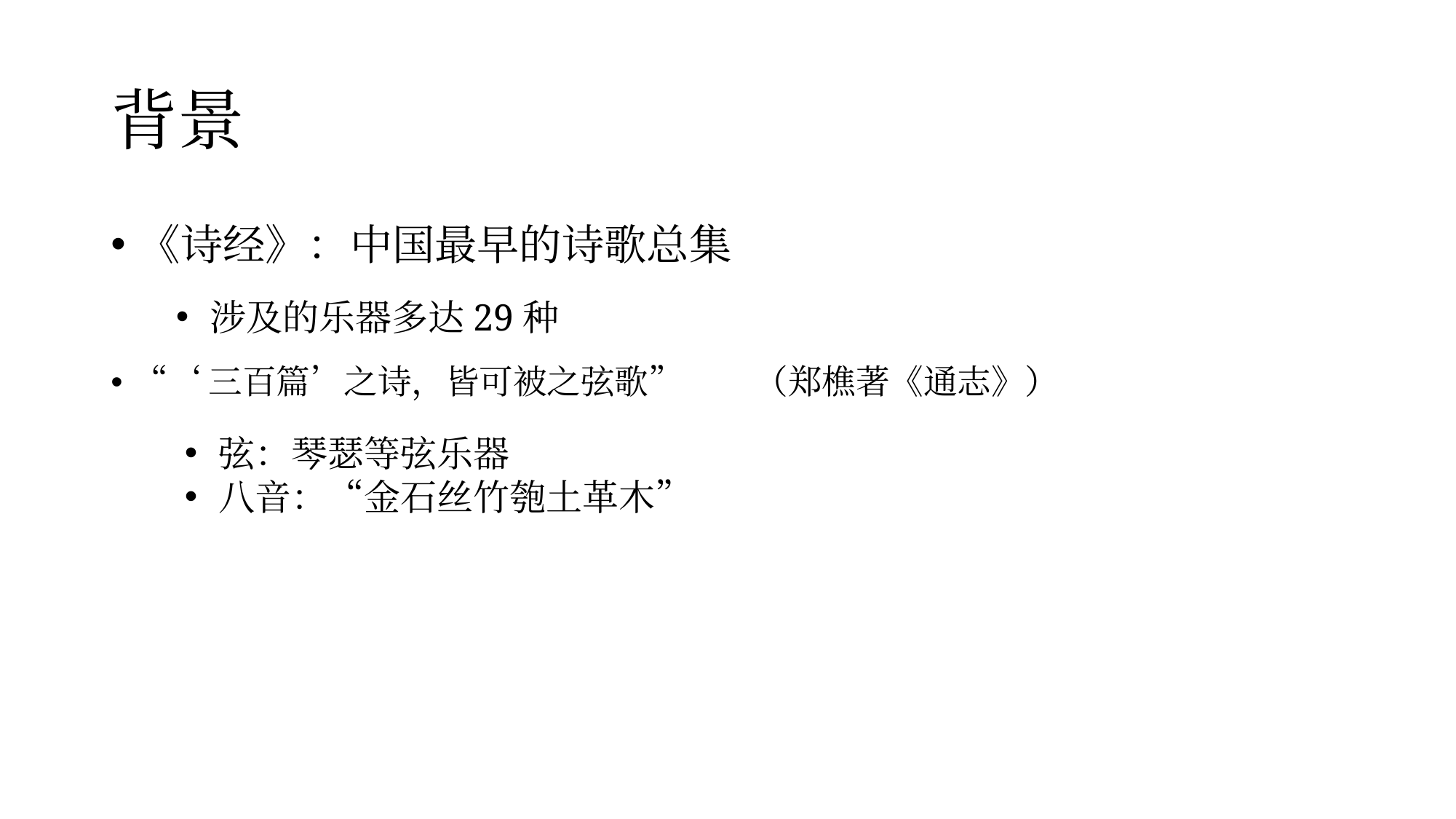

# 背景
《诗经》：中国最早的诗歌总集
涉及的乐器多达29种
“‘三百篇’之诗，皆可被之弦歌”		 （郑樵著《通志》）
弦：琴瑟等弦乐器
八音：“金石丝竹匏土革木”